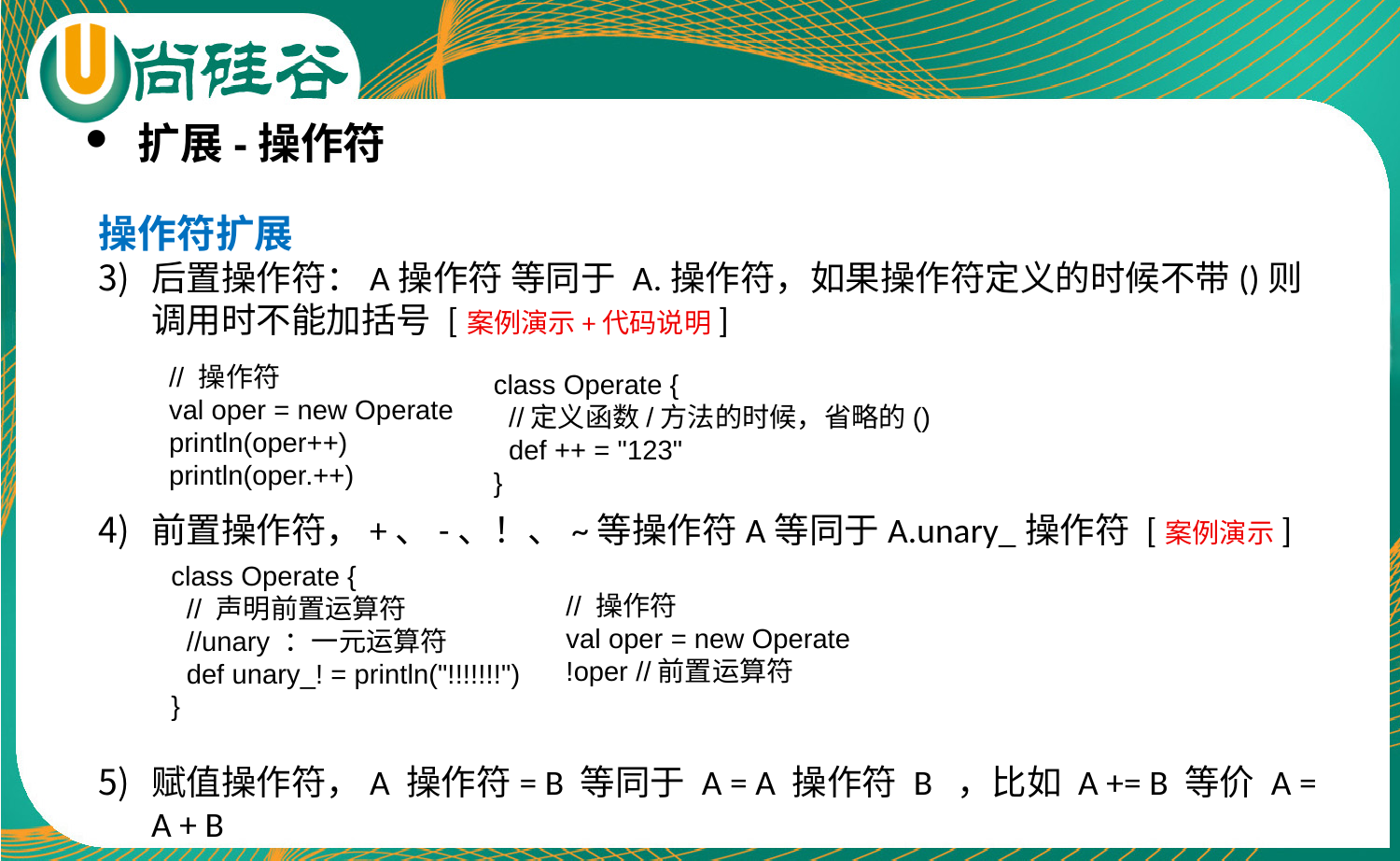

扩展-操作符

操作符扩展
后置操作符：A操作符 等同于 A.操作符，如果操作符定义的时候不带()则调用时不能加括号 [案例演示+代码说明]
前置操作符，+、-、！、~等操作符A等同于A.unary_操作符 [案例演示]

赋值操作符，A 操作符= B 等同于 A = A 操作符 B  ，比如 A += B 等价 A = A + B
// 操作符
val oper = new Operate
println(oper++)
println(oper.++)
class Operate {
  //定义函数/方法的时候，省略的()
  def ++ = "123"
}
class Operate {
  // 声明前置运算符
  //unary ：一元运算符
  def unary_! = println("!!!!!!!")
}
// 操作符
val oper = new Operate
!oper //前置运算符